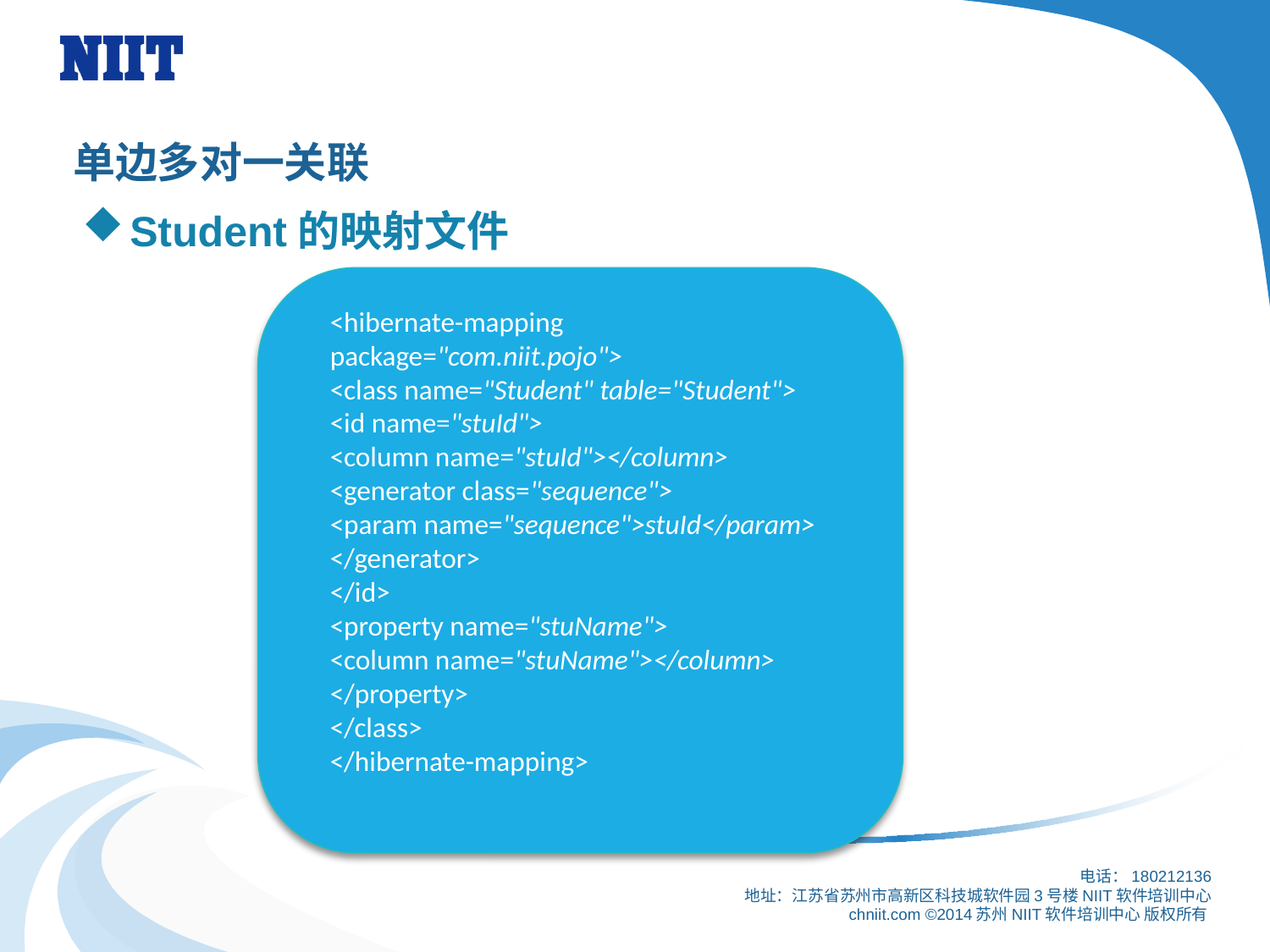

# 单边多对一关联
Student的映射文件

<hibernate-mapping package="com.niit.pojo">
<class name="Student" table="Student">
<id name="stuId">
<column name="stuId"></column>
<generator class="sequence">
<param name="sequence">stuId</param>
</generator>
</id>
<property name="stuName">
<column name="stuName"></column>
</property>
</class>
</hibernate-mapping>